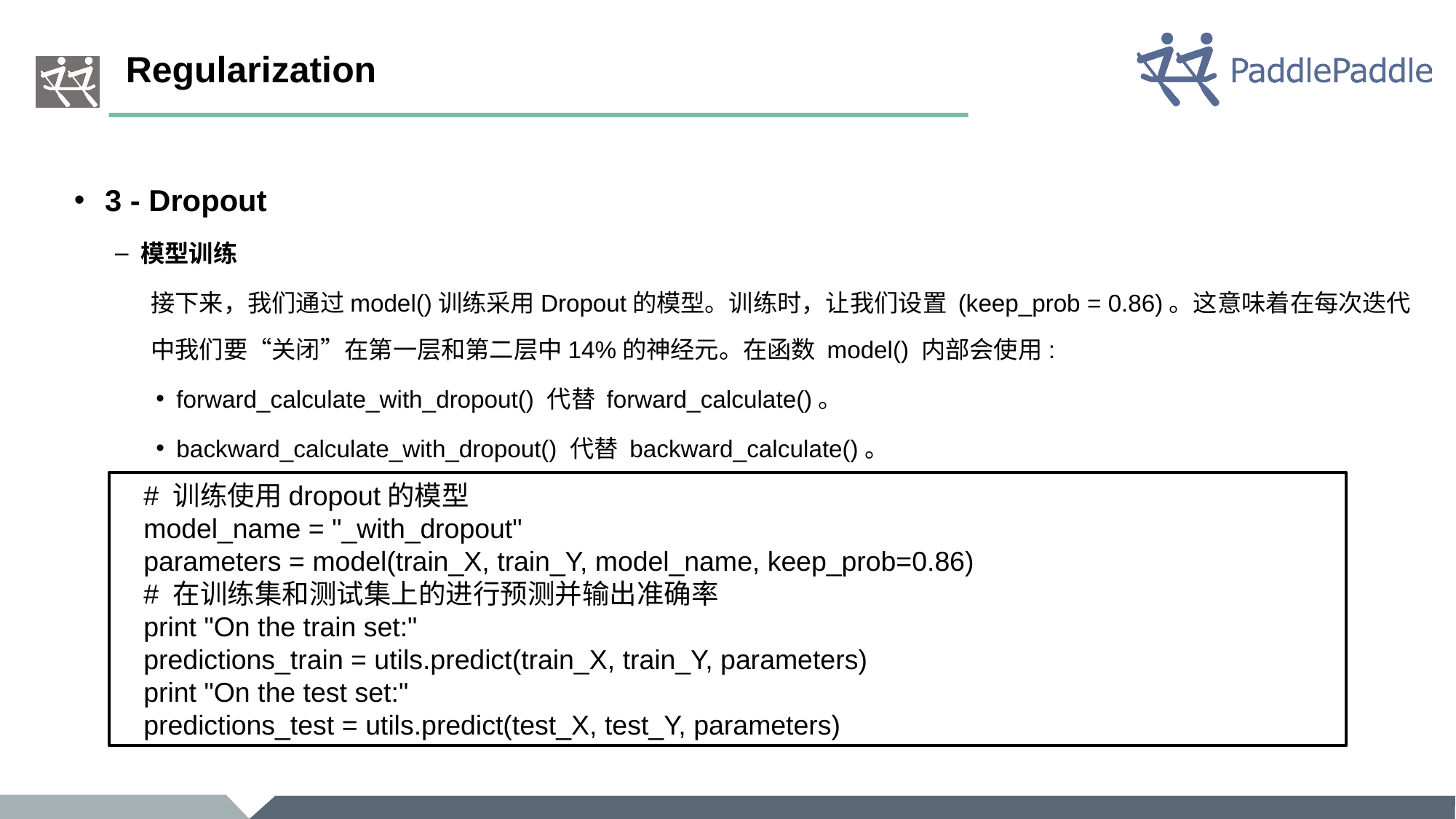

# Regularization
3 - Dropout
模型训练
接下来，我们通过model()训练采用Dropout的模型。训练时，让我们设置 (keep_prob = 0.86)。这意味着在每次迭代中我们要“关闭”在第一层和第二层中14%的神经元。在函数 model() 内部会使用:
forward_calculate_with_dropout() 代替 forward_calculate()。
backward_calculate_with_dropout() 代替 backward_calculate()。
# 训练使用dropout的模型
model_name = "_with_dropout"
parameters = model(train_X, train_Y, model_name, keep_prob=0.86)
# 在训练集和测试集上的进行预测并输出准确率
print "On the train set:"
predictions_train = utils.predict(train_X, train_Y, parameters)
print "On the test set:"
predictions_test = utils.predict(test_X, test_Y, parameters)